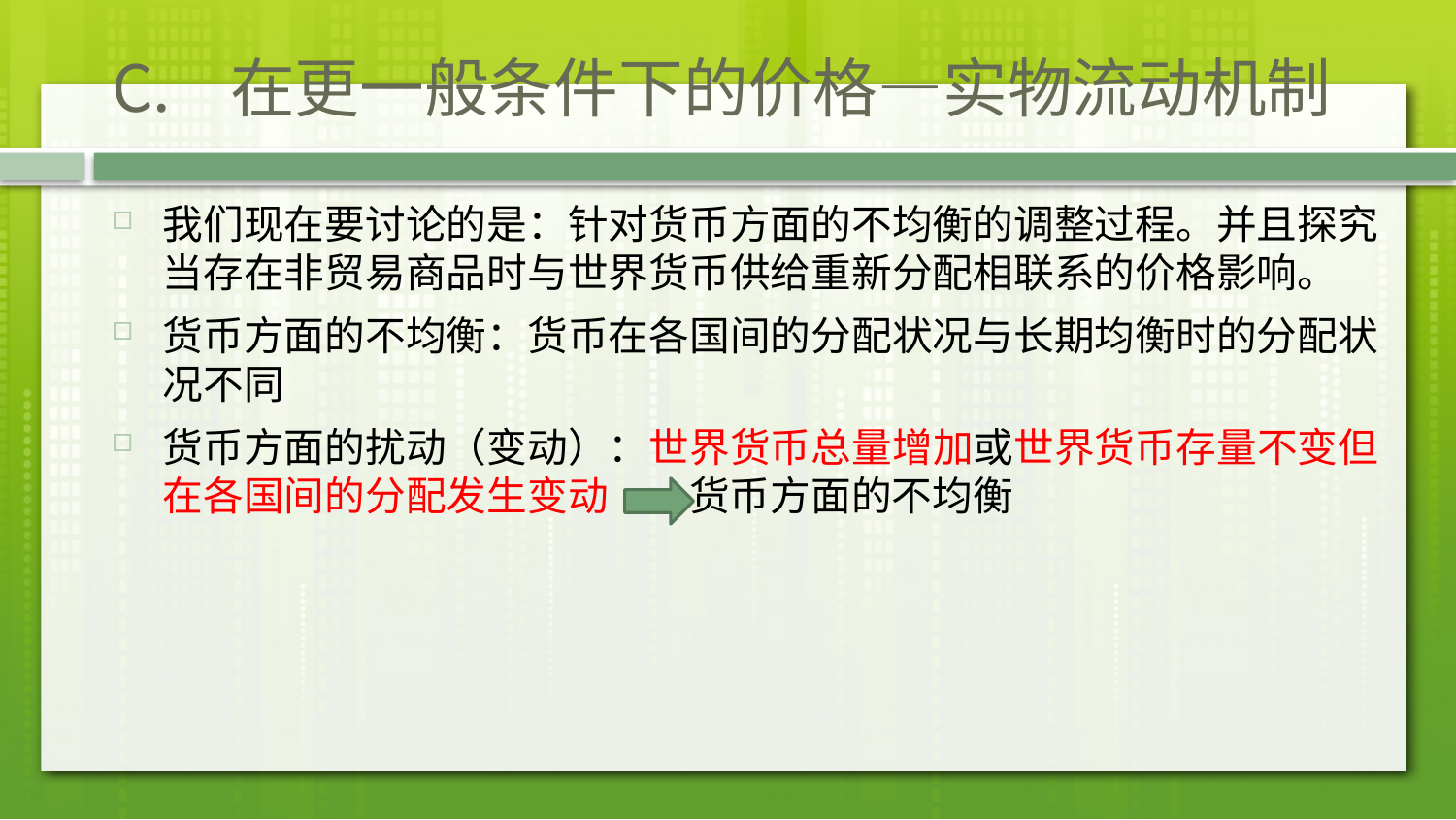

# 在更一般条件下的价格—实物流动机制
我们现在要讨论的是：针对货币方面的不均衡的调整过程。并且探究当存在非贸易商品时与世界货币供给重新分配相联系的价格影响。
货币方面的不均衡：货币在各国间的分配状况与长期均衡时的分配状况不同
货币方面的扰动（变动）：世界货币总量增加或世界货币存量不变但在各国间的分配发生变动         货币方面的不均衡